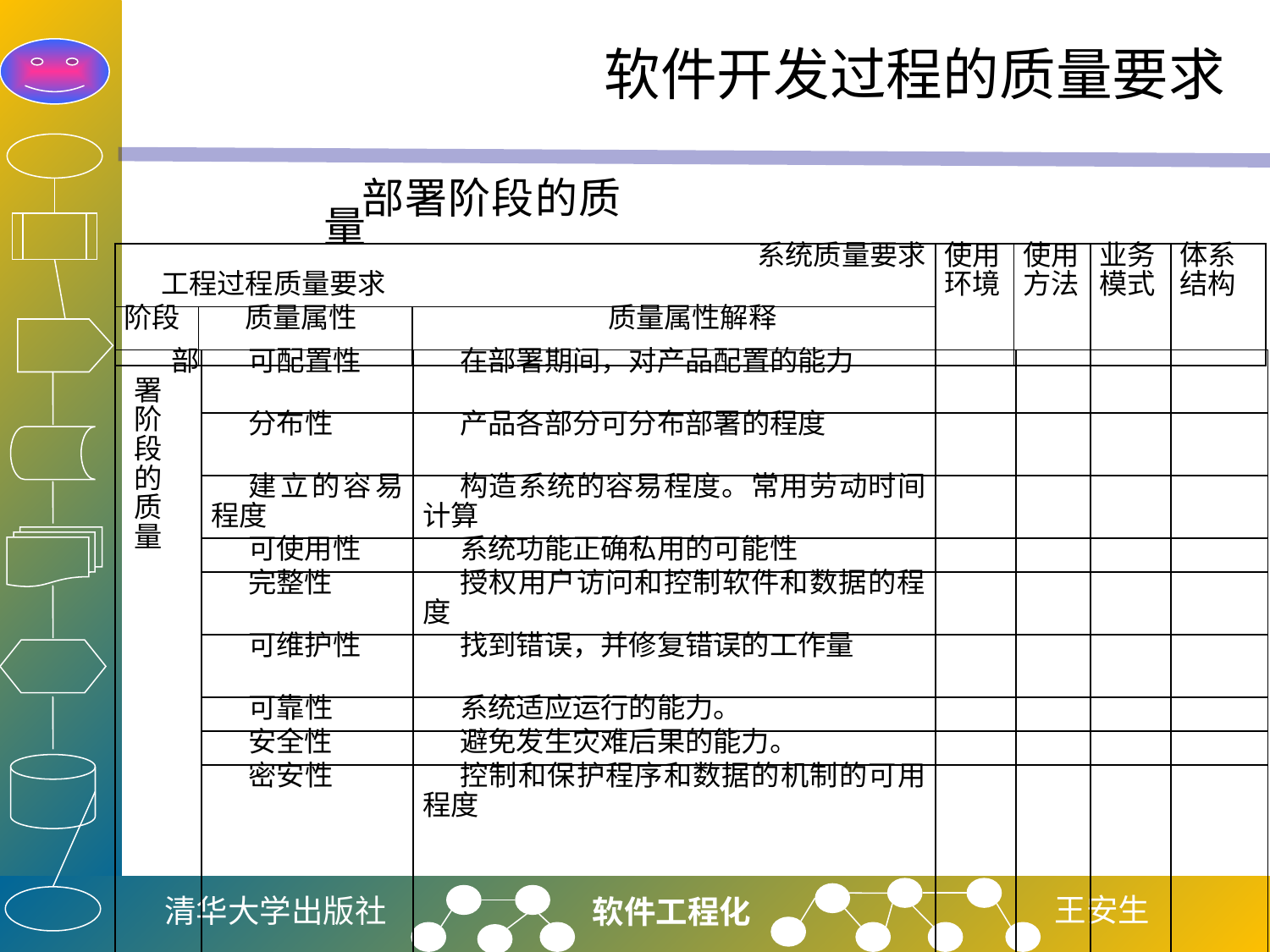

# 软件开发过程的质量要求
部署阶段的质量
| 系统质量要求 工程过程质量要求 |  |  | 使用 环境 | 使用 方法 | 业务 模式 | 体系 结构 |
| --- | --- | --- | --- | --- | --- | --- |
| 阶段 | 质量属性 | 质量属性解释 |  |  |  |  |
| 部署阶段的质量 | 可配置性 | 在部署期间，对产品配置的能力 |  |  |  |  |
| --- | --- | --- | --- | --- | --- | --- |
|  | 分布性 | 产品各部分可分布部署的程度 |  |  |  |  |
|  | 建立的容易程度 | 构造系统的容易程度。常用劳动时间计算 |  |  |  |  |
|  | 可使用性 | 系统功能正确私用的可能性 |  |  |  |  |
|  | 完整性 | 授权用户访问和控制软件和数据的程度 |  |  |  |  |
|  | 可维护性 | 找到错误，并修复错误的工作量 |  |  |  |  |
|  | 可靠性 | 系统适应运行的能力。 |  |  |  |  |
|  | 安全性 | 避免发生灾难后果的能力。 |  |  |  |  |
|  | 密安性 | 控制和保护程序和数据的机制的可用程度 |  |  |  |  |